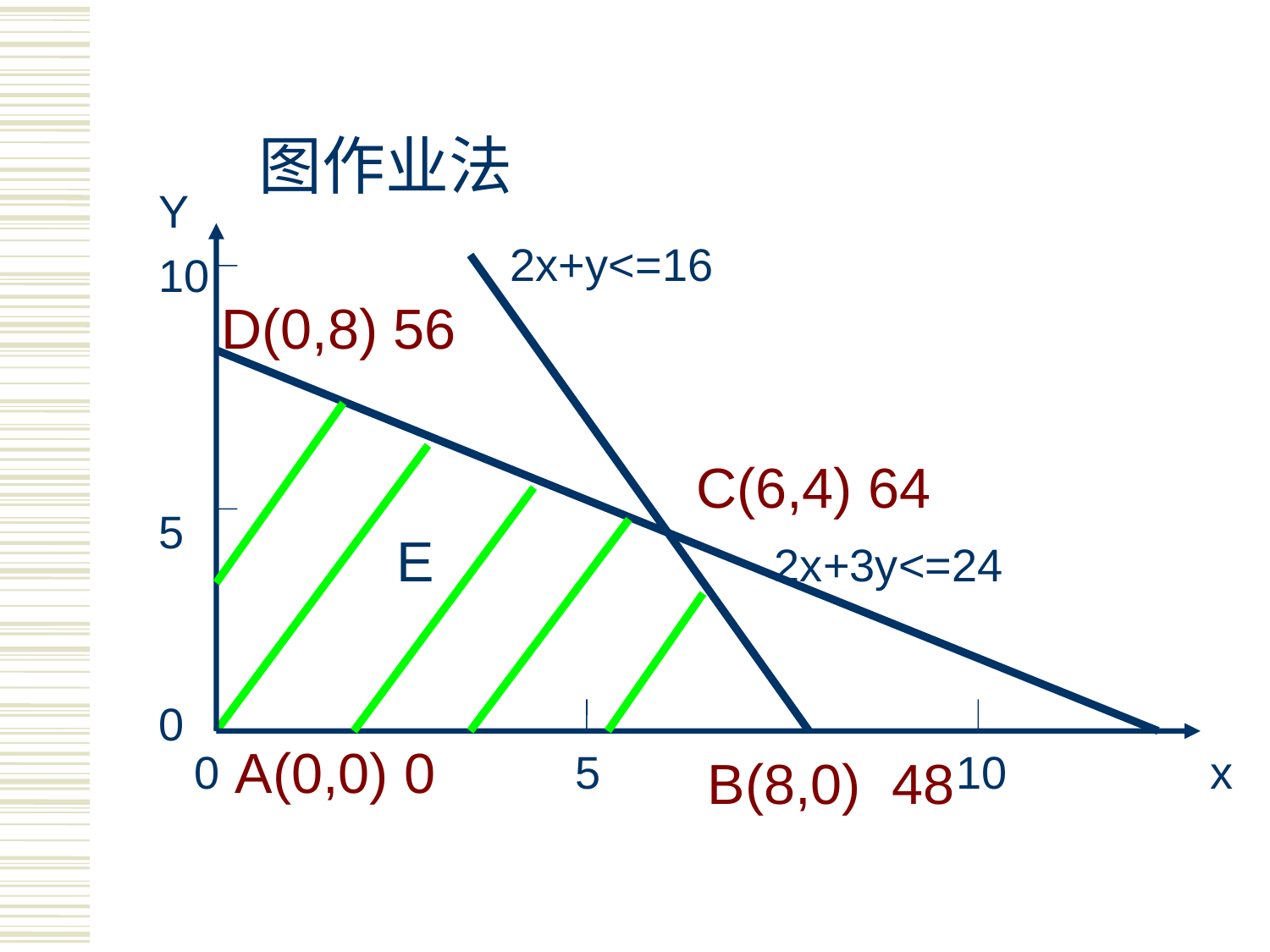

图作业法
Y
10

5

0

2x+y<=16

D(0,8) 56

C(6,4) 64

E

2x+3y<=24

A(0,0) 0
0			5			10		x
B(8,0)  48